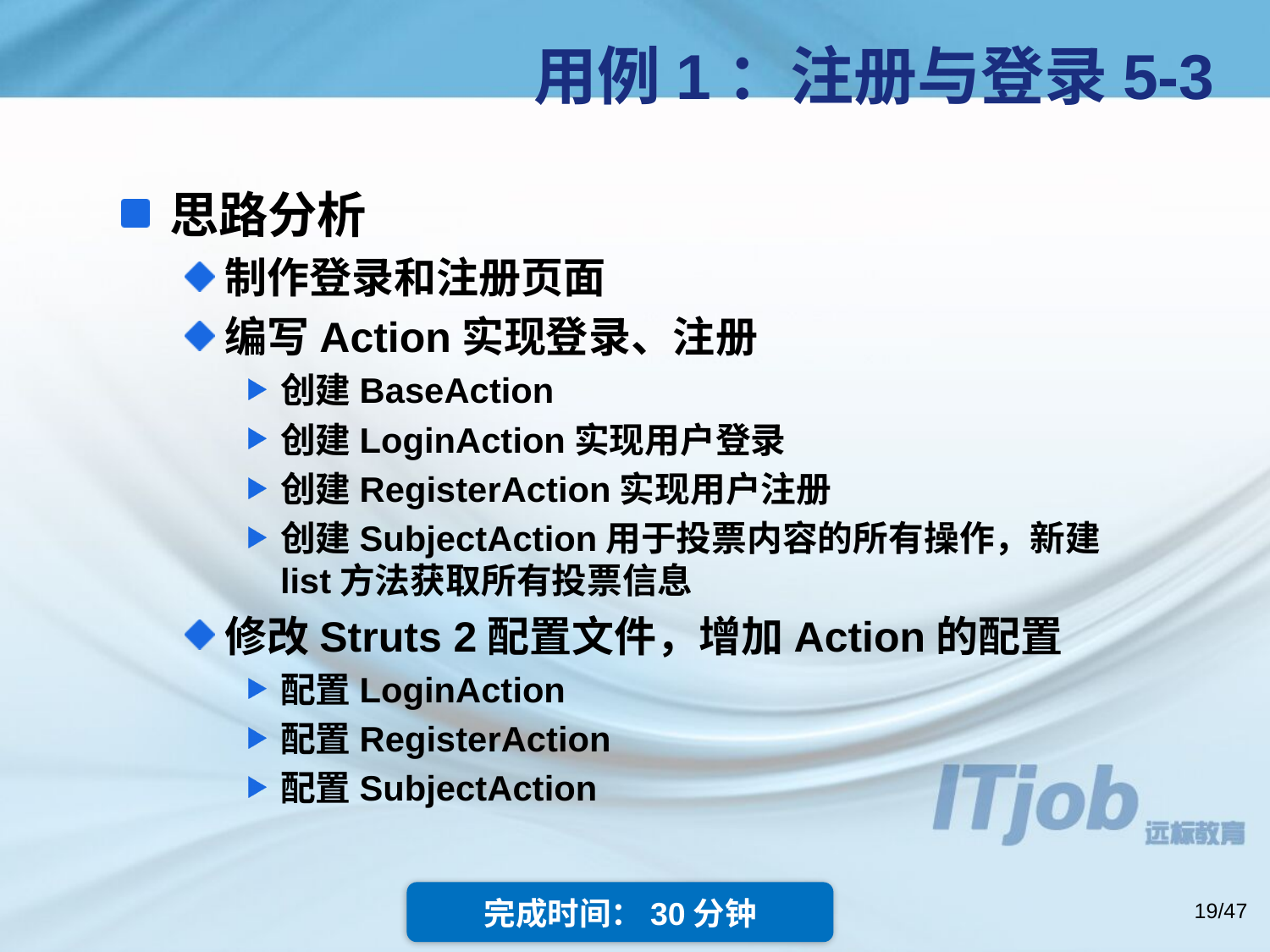

# 用例1：注册与登录5-3
思路分析
制作登录和注册页面
编写Action实现登录、注册
创建BaseAction
创建LoginAction实现用户登录
创建RegisterAction实现用户注册
创建SubjectAction用于投票内容的所有操作，新建list方法获取所有投票信息
修改Struts 2配置文件，增加Action的配置
配置LoginAction
配置RegisterAction
配置SubjectAction

完成时间：30分钟
19/47